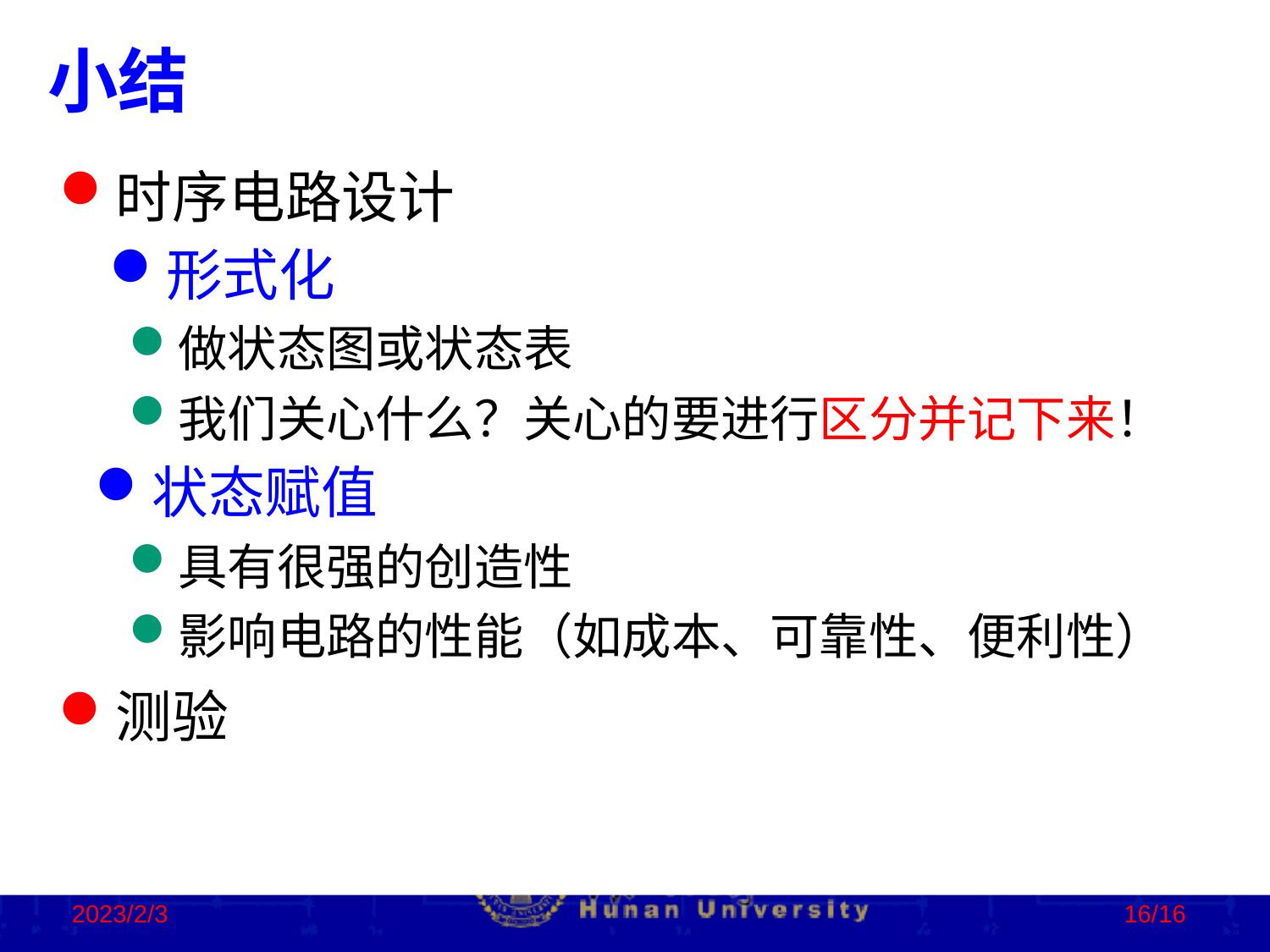

小结
时序电路设计
形式化
做状态图或状态表
我们关心什么？关心的要进行区分并记下来！
状态赋值
具有很强的创造性
影响电路的性能（如成本、可靠性、便利性）
测验
2023/2/3
16/16